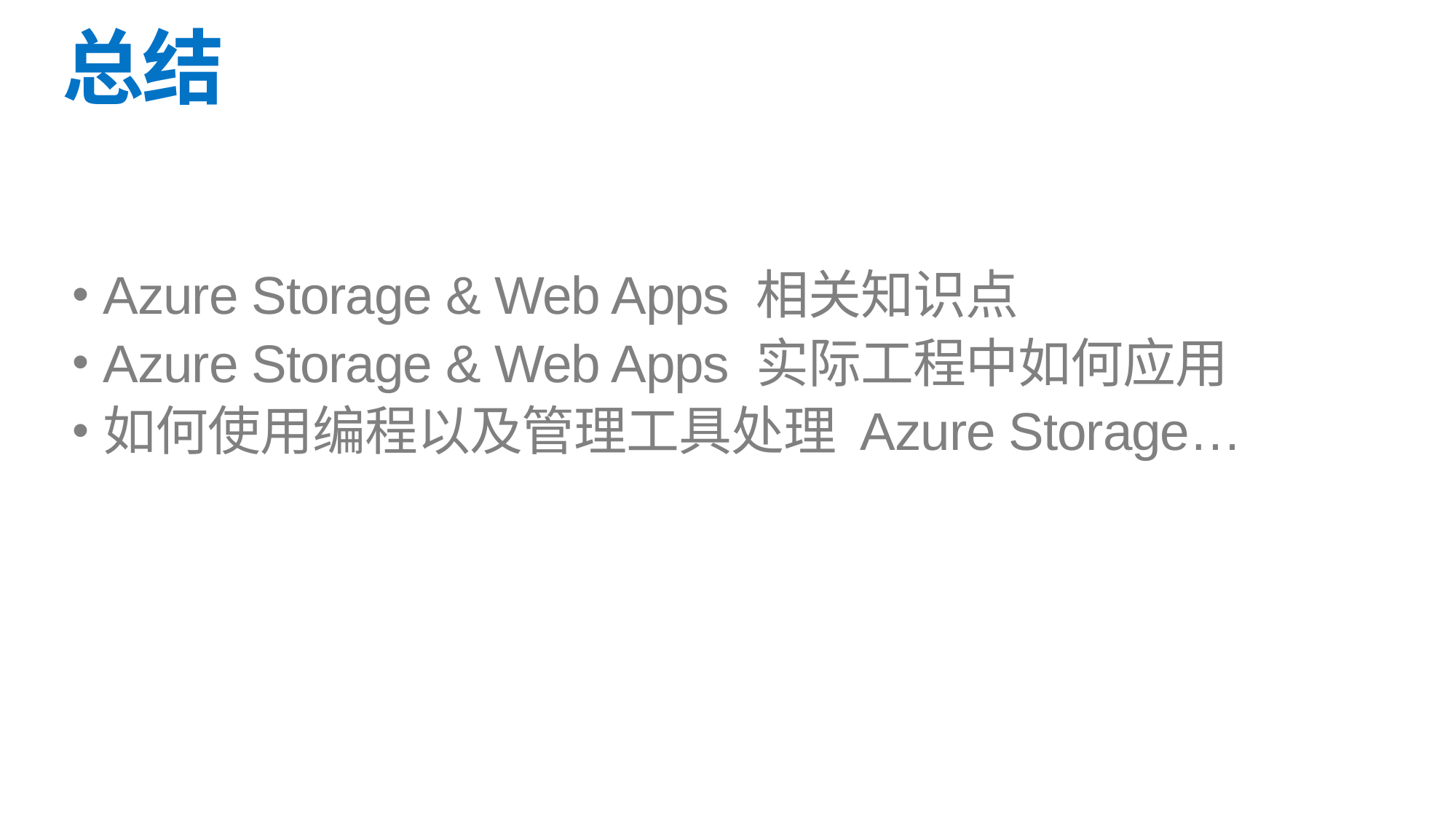

# 总结
Azure Storage & Web Apps 相关知识点
Azure Storage & Web Apps 实际工程中如何应用
如何使用编程以及管理工具处理 Azure Storage…